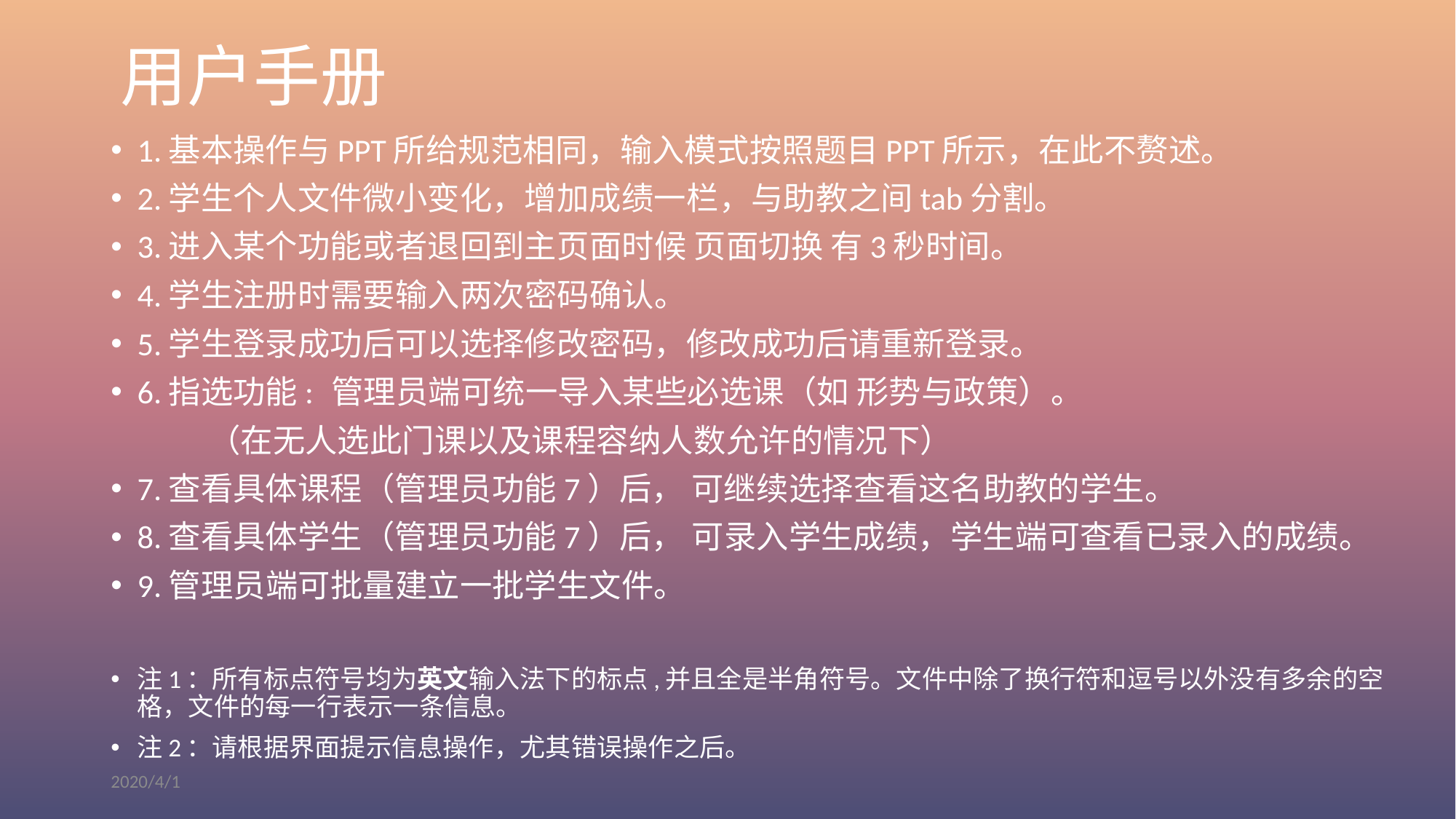

# 用户手册
1.基本操作与PPT所给规范相同，输入模式按照题目PPT所示，在此不赘述。
2.学生个人文件微小变化，增加成绩一栏，与助教之间tab分割。
3.进入某个功能或者退回到主页面时候 页面切换 有3秒时间。
4.学生注册时需要输入两次密码确认。
5.学生登录成功后可以选择修改密码，修改成功后请重新登录。
6.指选功能:	管理员端可统一导入某些必选课（如 形势与政策）。
		（在无人选此门课以及课程容纳人数允许的情况下）
7.查看具体课程（管理员功能7）后， 可继续选择查看这名助教的学生。
8.查看具体学生（管理员功能7）后， 可录入学生成绩，学生端可查看已录入的成绩。
9.管理员端可批量建立一批学生文件。

注1：所有标点符号均为英文输入法下的标点,并且全是半角符号。文件中除了换行符和逗号以外没有多余的空格，文件的每一行表示一条信息。
注2：请根据界面提示信息操作，尤其错误操作之后。
2020/4/1